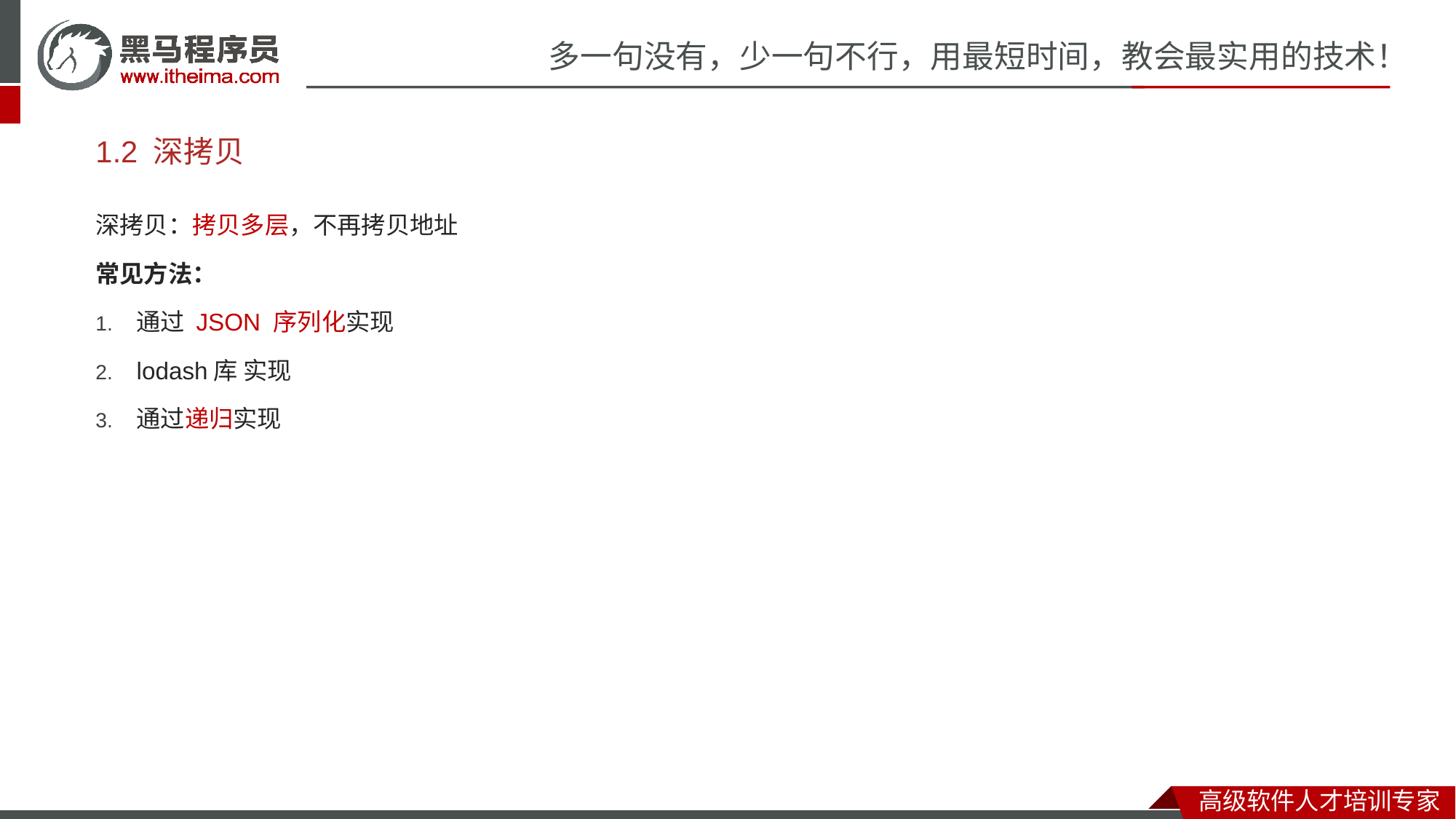

# 1.2 深拷贝
深拷贝：拷贝多层，不再拷贝地址
常见方法：
通过 JSON 序列化实现
lodash库 实现
通过递归实现